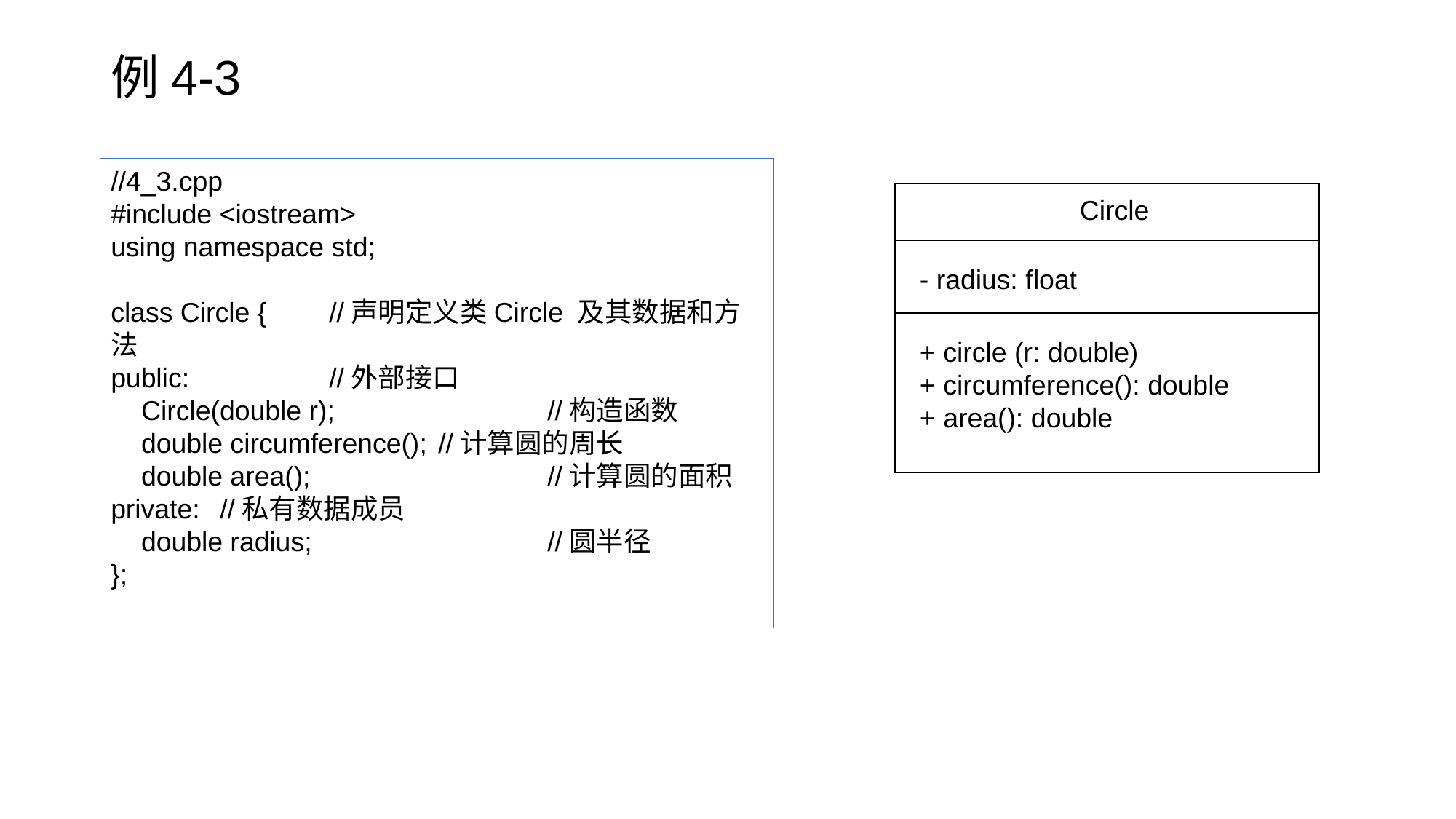

# 例4-3
//4_3.cpp
#include <iostream>
using namespace std;

class Circle {	//声明定义类Circle 及其数据和方法
public:		//外部接口
    Circle(double r);		//构造函数
    double circumference();	//计算圆的周长
    double area();			//计算圆的面积
private:	//私有数据成员
    double radius;			//圆半径
};

Circle
- radius: float
+ circle (r: double)
+ circumference(): double
+ area(): double